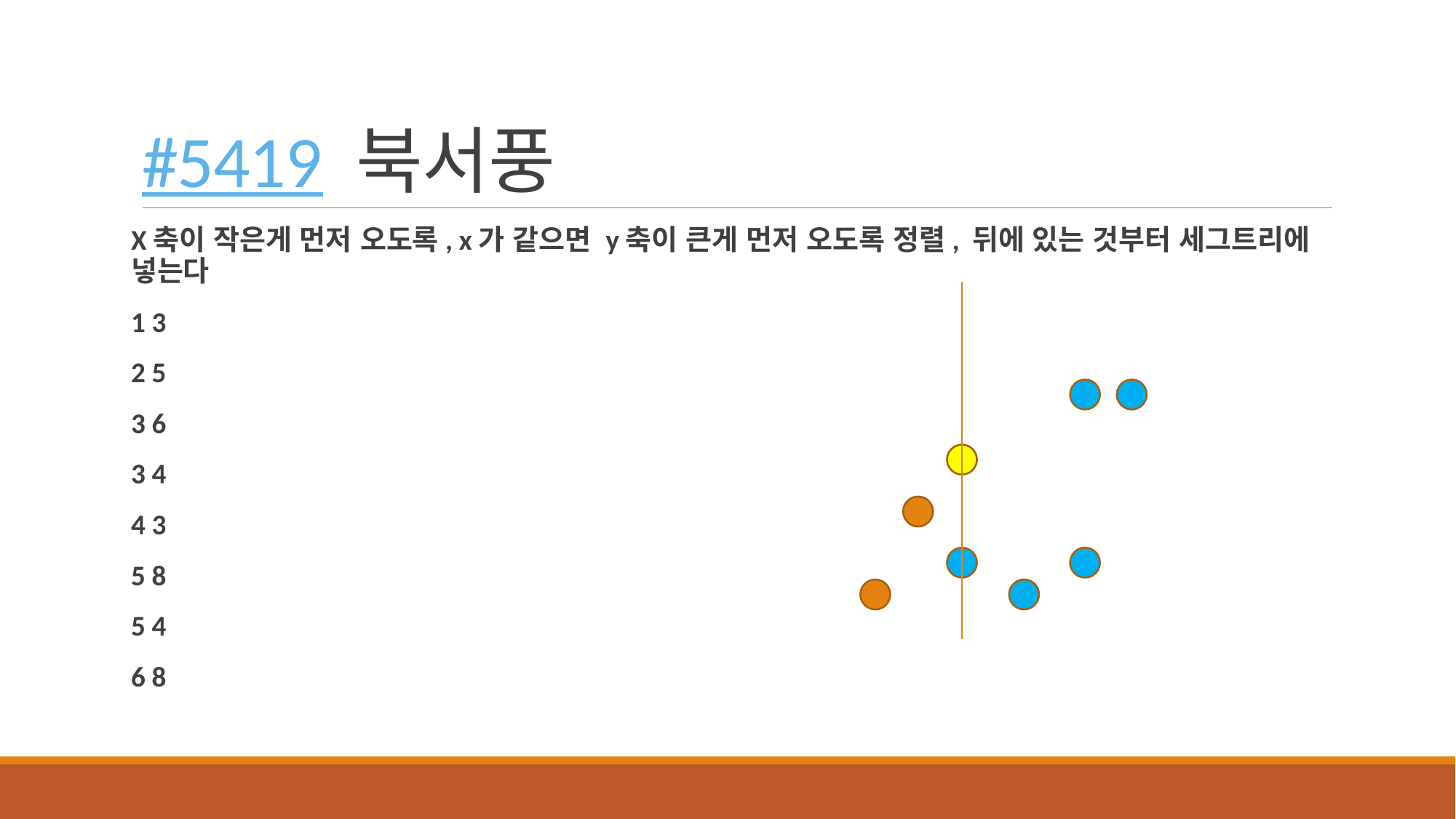

# #5419 북서풍
X축이 작은게 먼저 오도록, x가 같으면 y축이 큰게 먼저 오도록 정렬, 뒤에 있는 것부터 세그트리에 넣는다
1 3
2 5
3 6
3 4
4 3
5 8
5 4
6 8